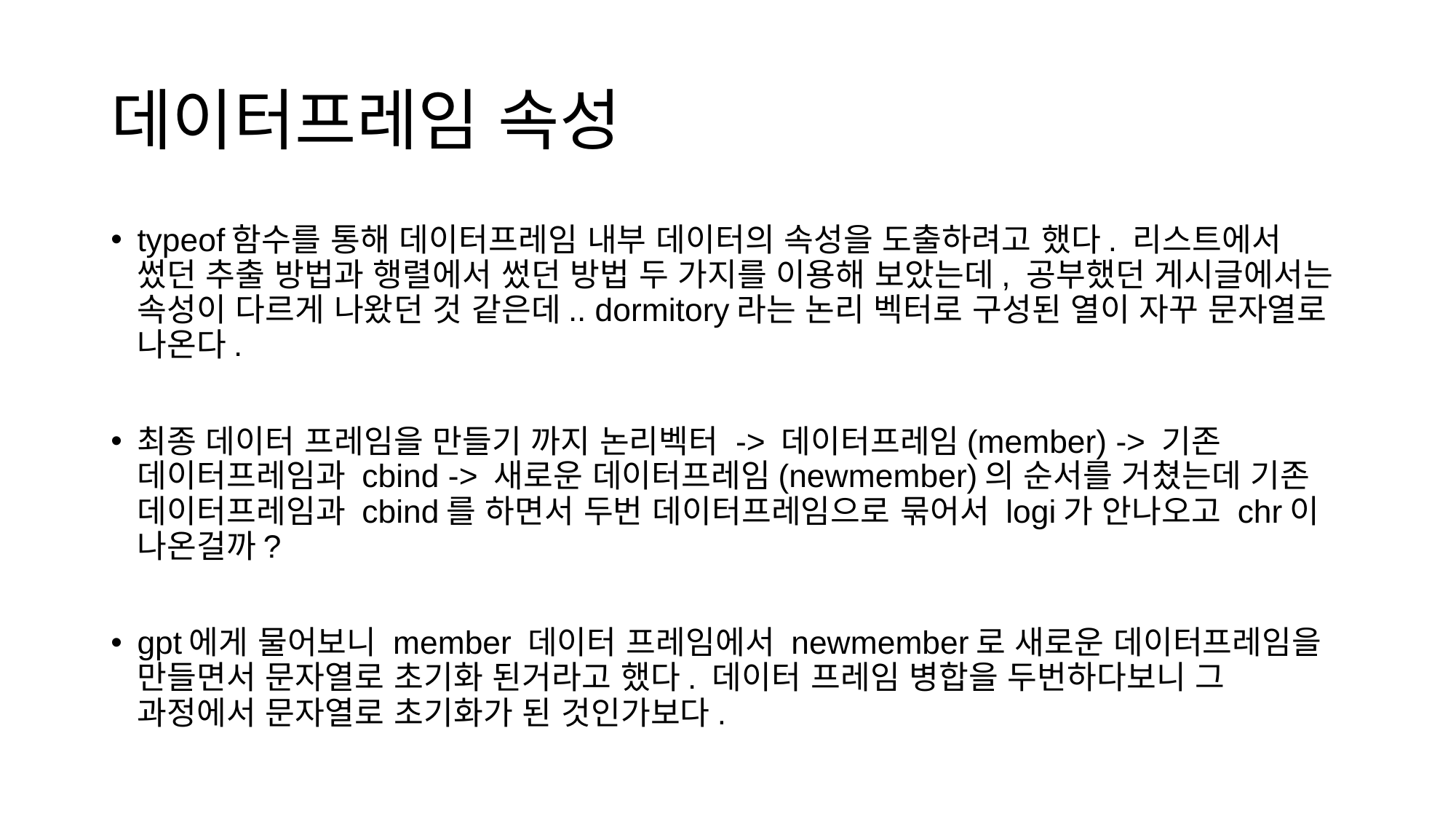

# 데이터프레임 속성
typeof함수를 통해 데이터프레임 내부 데이터의 속성을 도출하려고 했다. 리스트에서 썼던 추출 방법과 행렬에서 썼던 방법 두 가지를 이용해 보았는데, 공부했던 게시글에서는 속성이 다르게 나왔던 것 같은데.. dormitory라는 논리 벡터로 구성된 열이 자꾸 문자열로 나온다.

최종 데이터 프레임을 만들기 까지 논리벡터 -> 데이터프레임(member) -> 기존 데이터프레임과 cbind -> 새로운 데이터프레임(newmember)의 순서를 거쳤는데 기존 데이터프레임과 cbind를 하면서 두번 데이터프레임으로 묶어서 logi가 안나오고 chr이 나온걸까?

gpt에게 물어보니 member 데이터 프레임에서 newmember로 새로운 데이터프레임을 만들면서 문자열로 초기화 된거라고 했다. 데이터 프레임 병합을 두번하다보니 그 과정에서 문자열로 초기화가 된 것인가보다.